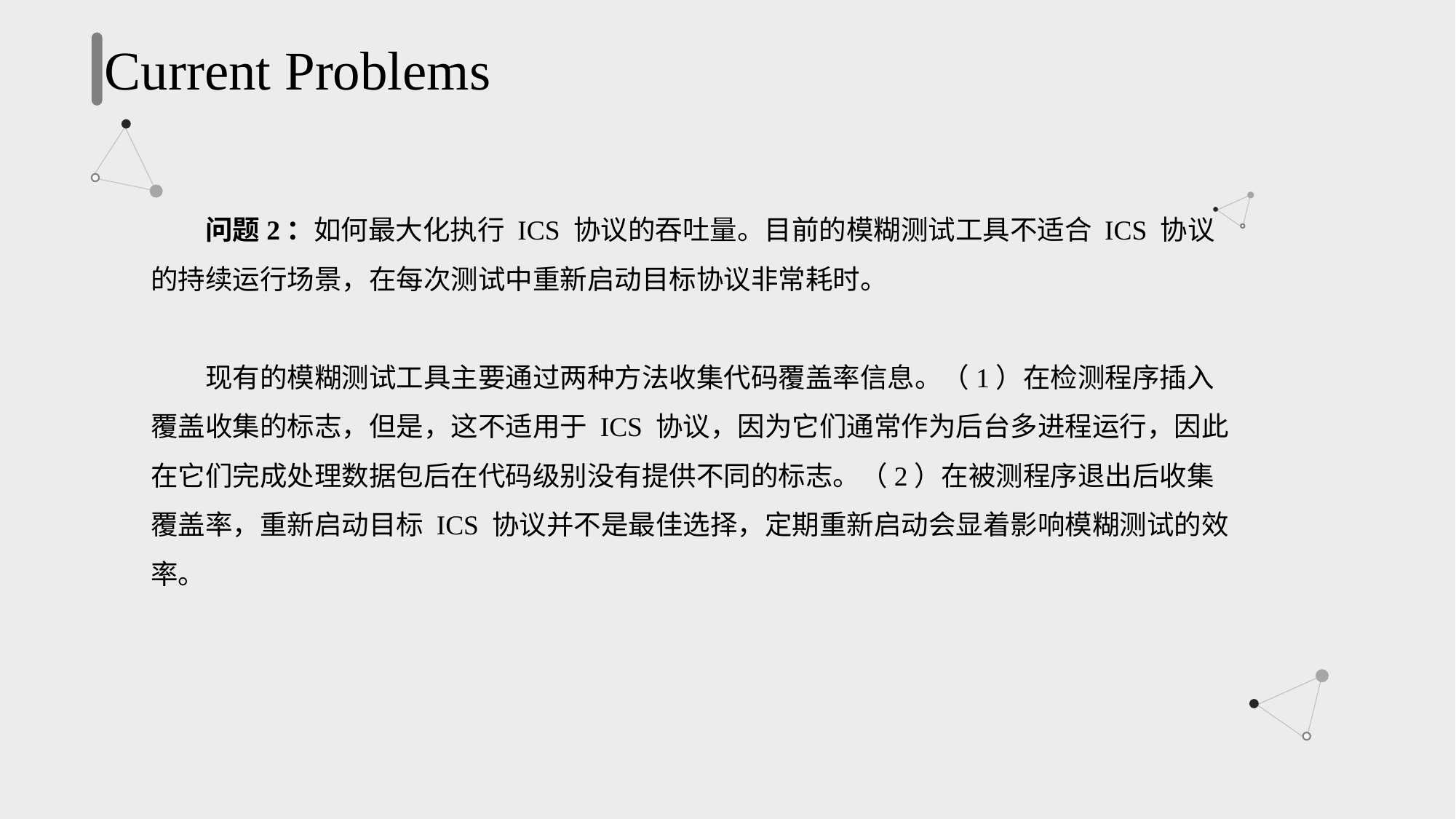

Current Problems

问题2：如何最大化执行 ICS 协议的吞吐量。目前的模糊测试工具不适合 ICS 协议的持续运行场景，在每次测试中重新启动目标协议非常耗时。

现有的模糊测试工具主要通过两种方法收集代码覆盖率信息。（1）在检测程序插入覆盖收集的标志，但是，这不适用于 ICS 协议，因为它们通常作为后台多进程运行，因此在它们完成处理数据包后在代码级别没有提供不同的标志。（2）在被测程序退出后收集覆盖率，重新启动目标 ICS 协议并不是最佳选择，定期重新启动会显着影响模糊测试的效率。